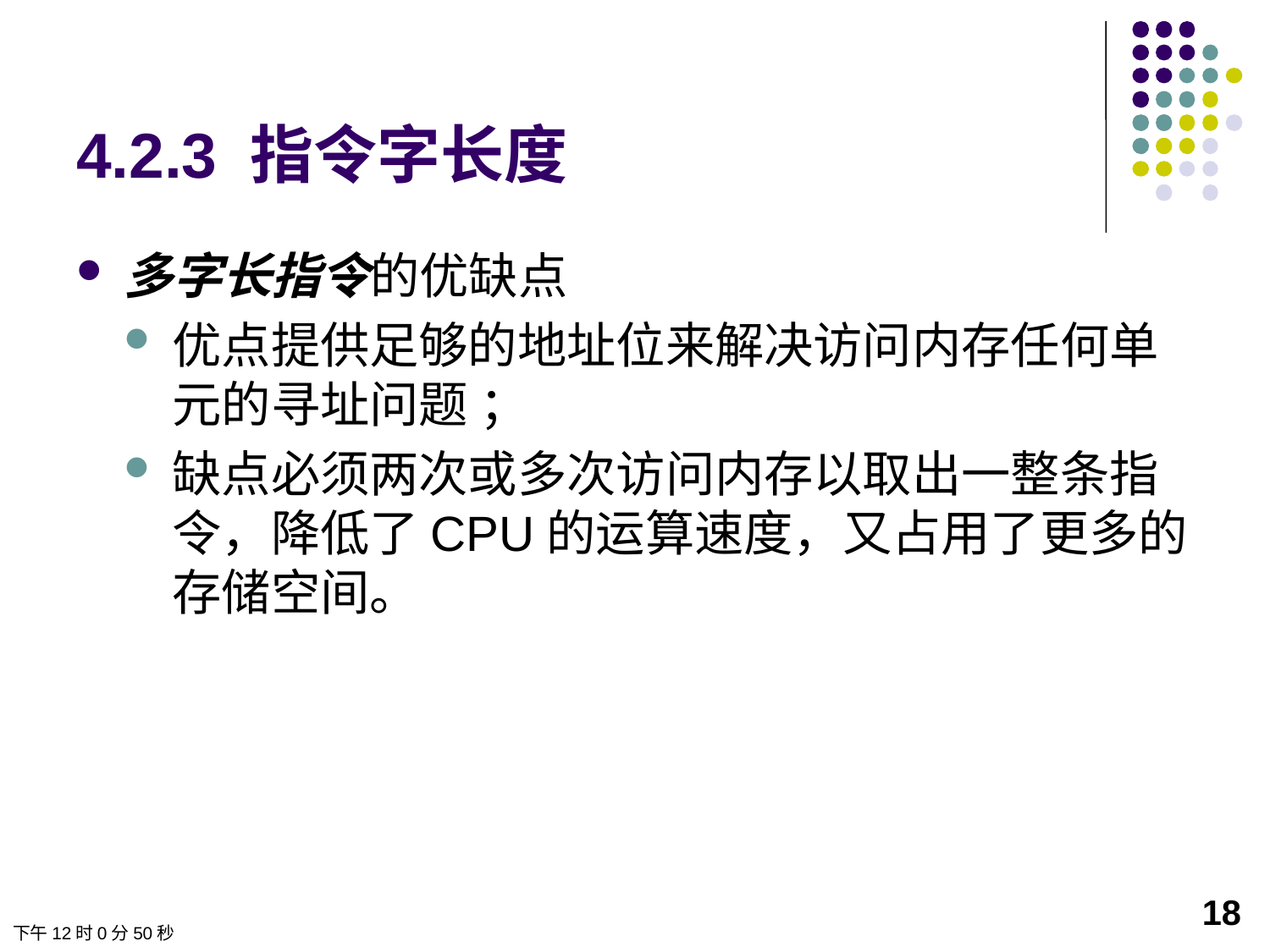

# 4.2.3 指令字长度
多字长指令的优缺点
优点提供足够的地址位来解决访问内存任何单元的寻址问题 ；
缺点必须两次或多次访问内存以取出一整条指令，降低了CPU的运算速度，又占用了更多的存储空间。
18
下午12时0分50秒